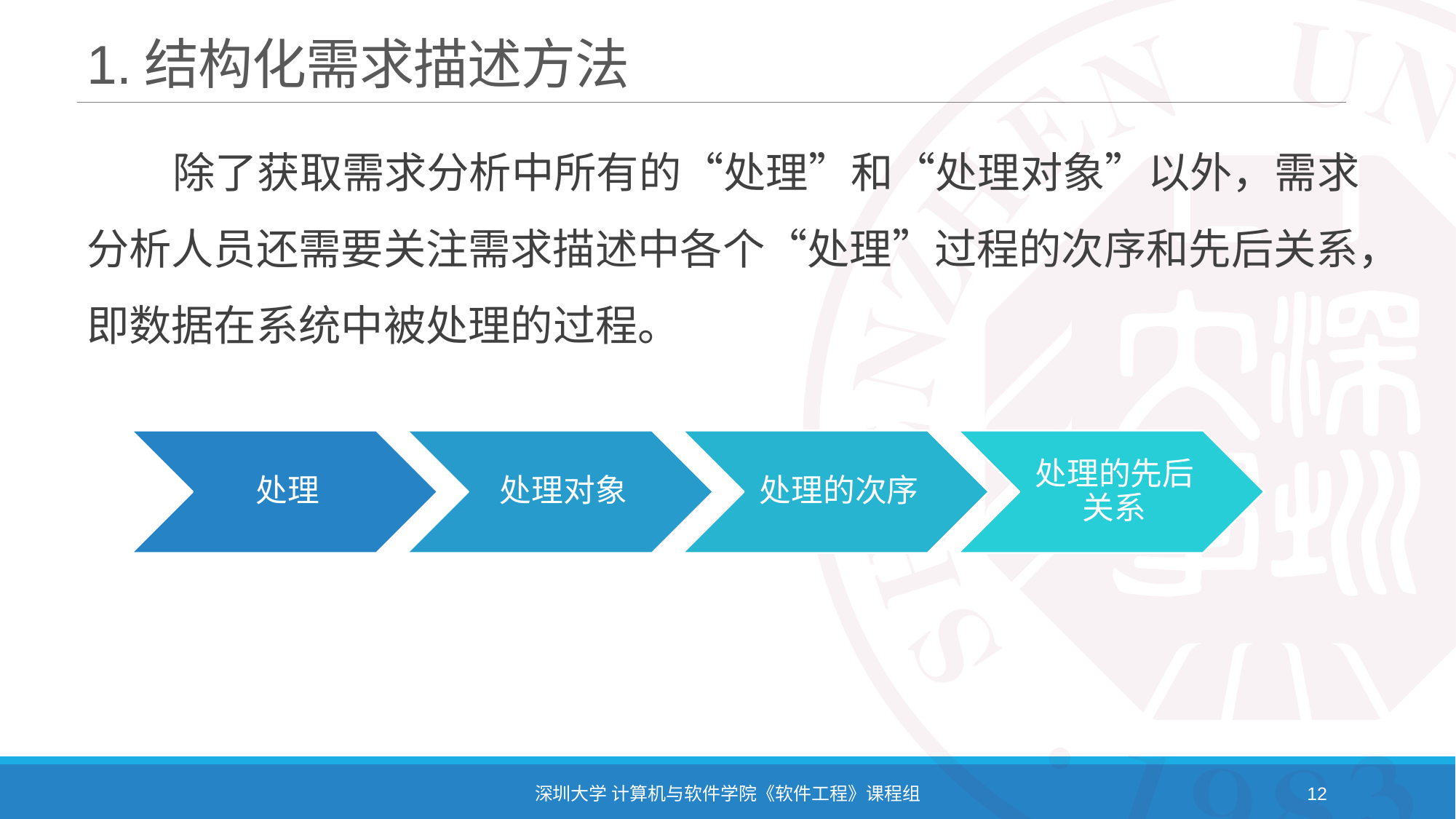

# 1.结构化需求描述方法
        除了获取需求分析中所有的“处理”和“处理对象”以外，需求分析人员还需要关注需求描述中各个“处理”过程的次序和先后关系，即数据在系统中被处理的过程。
处理
处理对象
处理的次序
处理的先后关系
深圳大学 计算机与软件学院《软件工程》课程组
12